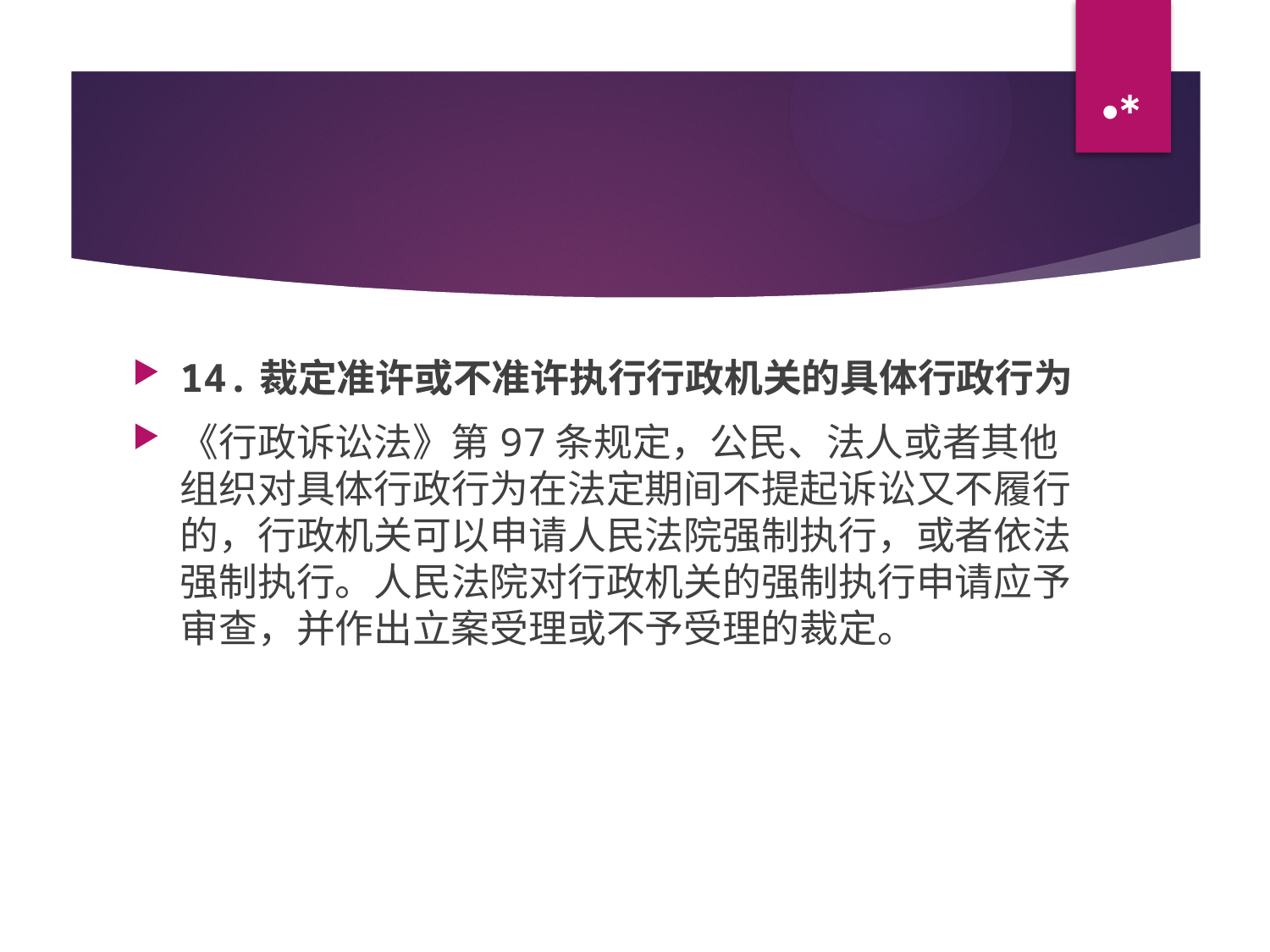

*
#
14.裁定准许或不准许执行行政机关的具体行政行为
《行政诉讼法》第97条规定，公民、法人或者其他组织对具体行政行为在法定期间不提起诉讼又不履行的，行政机关可以申请人民法院强制执行，或者依法强制执行。人民法院对行政机关的强制执行申请应予审查，并作出立案受理或不予受理的裁定。